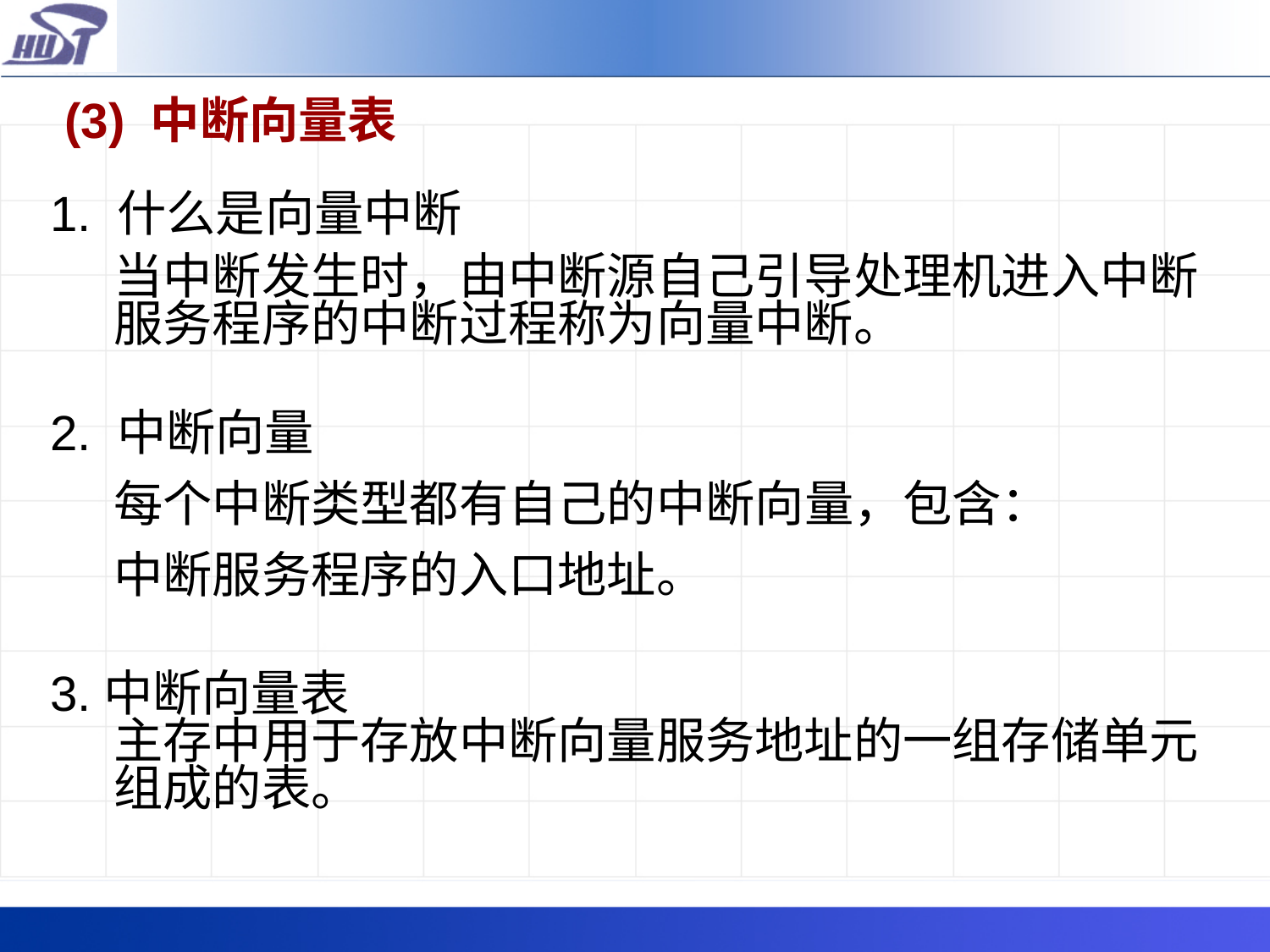

# (3) 中断向量表
1. 什么是向量中断
当中断发生时，由中断源自己引导处理机进入中断服务程序的中断过程称为向量中断。

2. 中断向量
每个中断类型都有自己的中断向量，包含：
中断服务程序的入口地址。

3.中断向量表
主存中用于存放中断向量服务地址的一组存储单元组成的表。